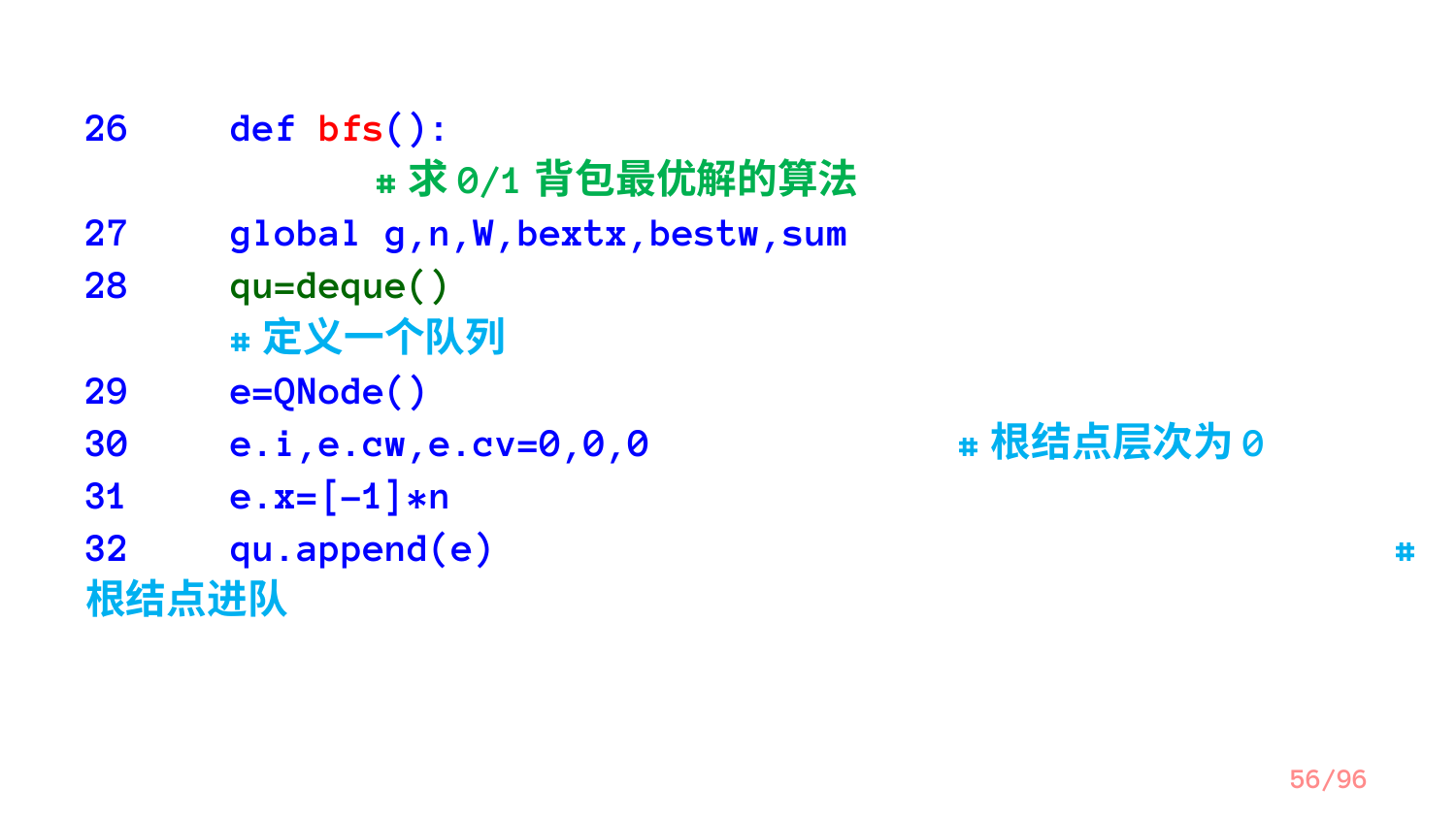

26	def bfs():									#求0/1背包最优解的算法
27  	global g,n,W,bextx,bestw,sum
28  	qu=deque()								#定义一个队列
29  	e=QNode()
30  	e.i,e.cw,e.cv=0,0,0        	#根结点层次为0
31  	e.x=[-1]*n
32  	qu.append(e)							#根结点进队
56/96